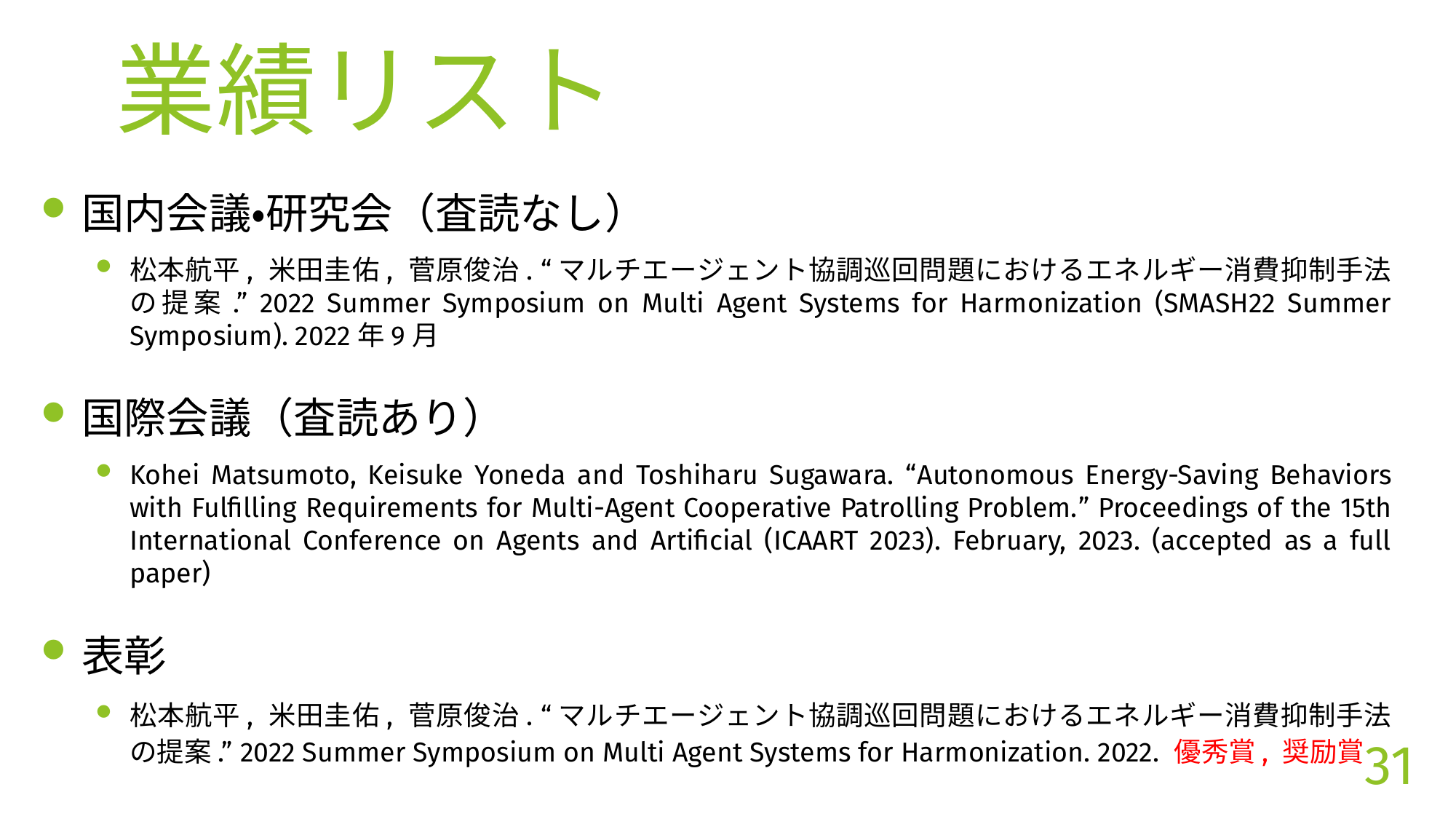

業績リスト
国内会議・研究会（査読なし）
松本航平, 米田圭佑, 菅原俊治. “マルチエージェント協調巡回問題におけるエネルギー消費抑制手法の提案.” 2022 Summer Symposium on Multi Agent Systems for Harmonization (SMASH22 Summer Symposium). 2022年9月
国際会議（査読あり）
Kohei Matsumoto, Keisuke Yoneda and Toshiharu Sugawara. “Autonomous Energy-Saving Behaviors with Fulfilling Requirements for Multi-Agent Cooperative Patrolling Problem.” Proceedings of the 15th International Conference on Agents and Artificial (ICAART 2023). February, 2023. (accepted as a full paper)
表彰
松本航平, 米田圭佑, 菅原俊治. “マルチエージェント協調巡回問題におけるエネルギー消費抑制手法の提案.” 2022 Summer Symposium on Multi Agent Systems for Harmonization. 2022. 優秀賞, 奨励賞

31
31